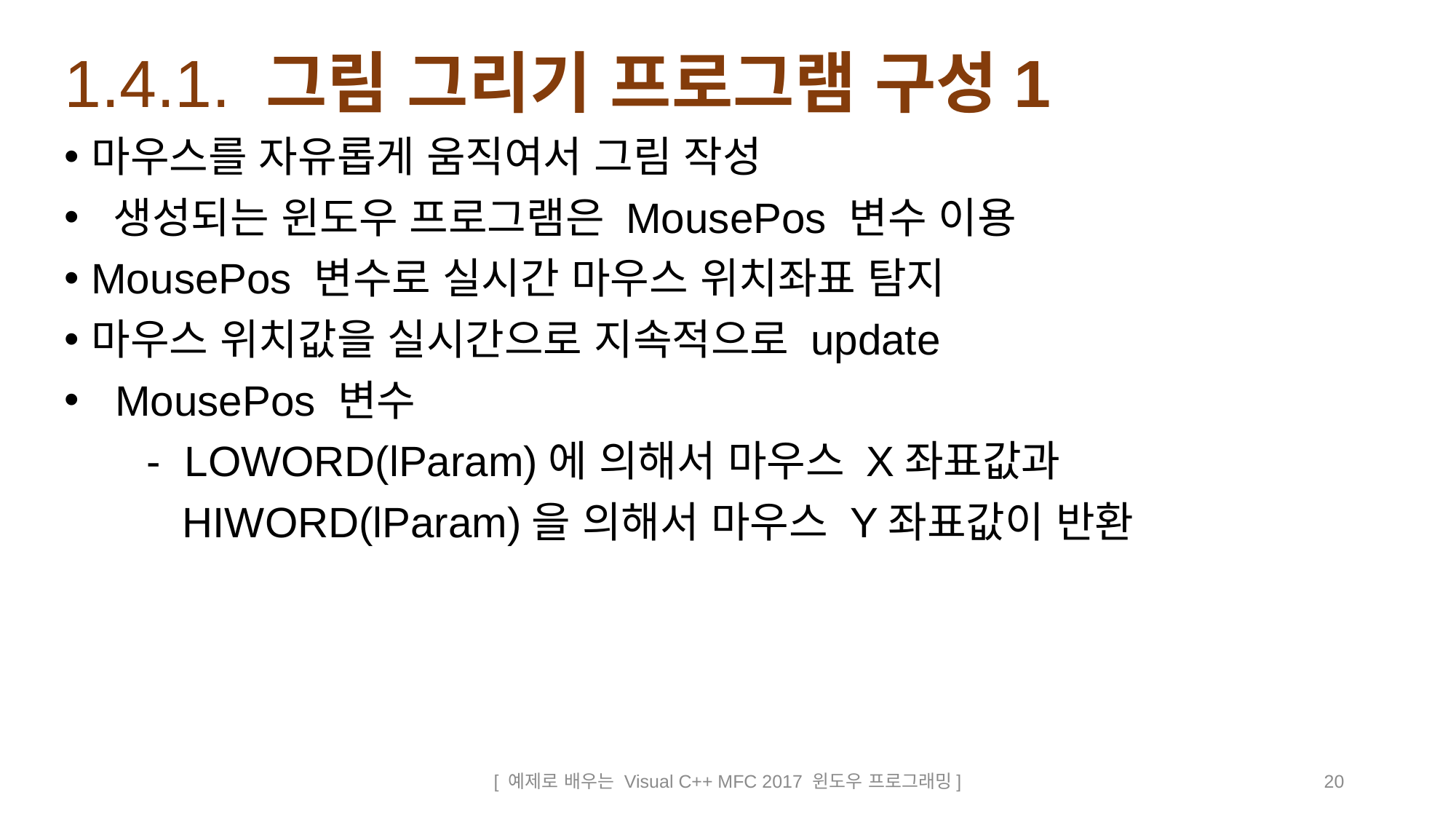

# 1.4.1. 그림 그리기 프로그램 구성1
마우스를 자유롭게 움직여서 그림 작성
 생성되는 윈도우 프로그램은 MousePos 변수 이용
MousePos 변수로 실시간 마우스 위치좌표 탐지
마우스 위치값을 실시간으로 지속적으로 update
  MousePos 변수
       -  LOWORD(lParam)에 의해서 마우스 X좌표값과
          HIWORD(lParam)을 의해서 마우스 Y좌표값이 반환

[ 예제로 배우는 Visual C++ MFC 2017 윈도우 프로그래밍]
20